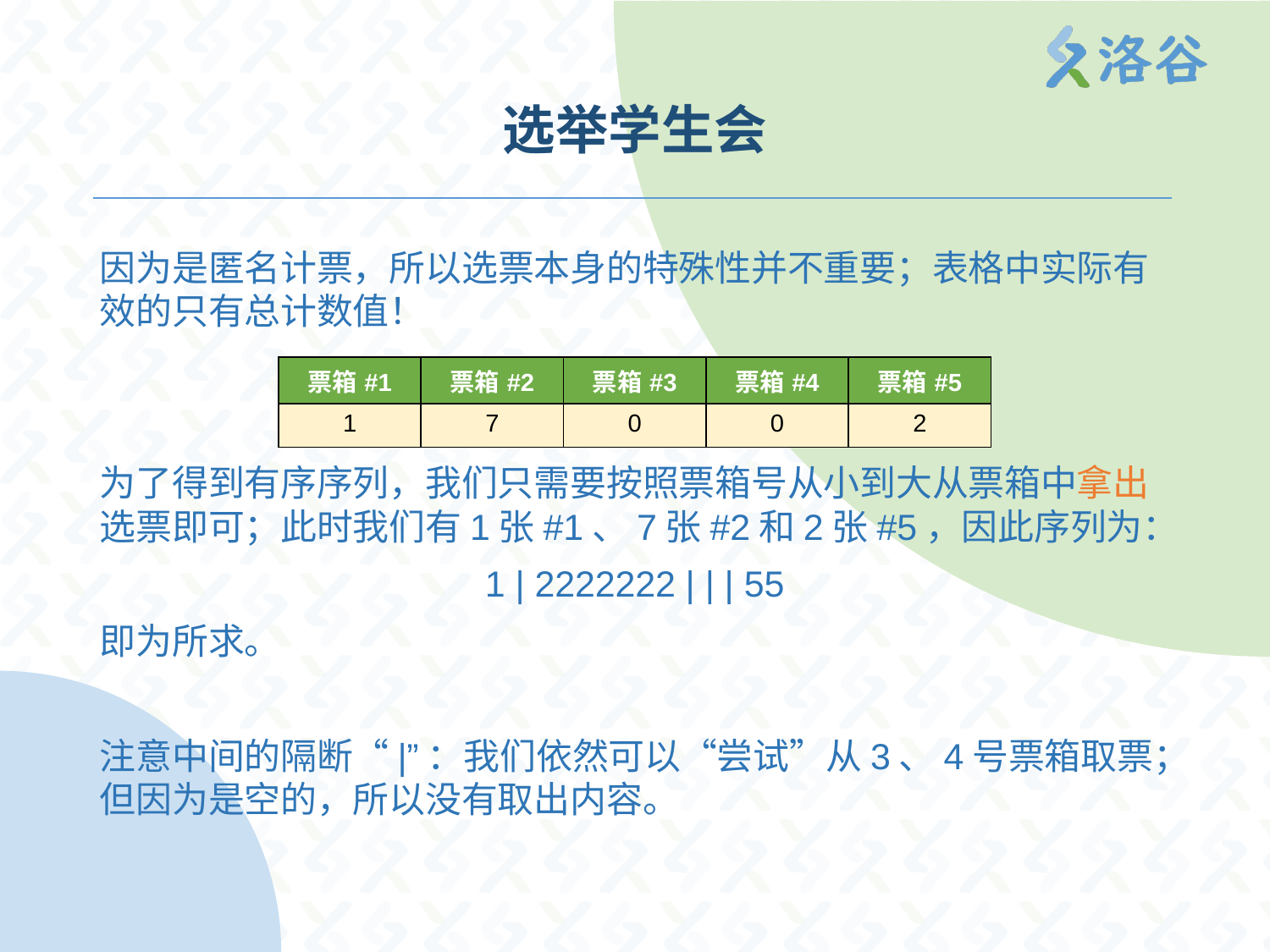

# 选举学生会
因为是匿名计票，所以选票本身的特殊性并不重要；表格中实际有效的只有总计数值！

为了得到有序序列，我们只需要按照票箱号从小到大从票箱中拿出选票即可；此时我们有1张#1、7张#2和2张#5，因此序列为：
1 | 2222222 | | | 55
即为所求。

注意中间的隔断“|”：我们依然可以“尝试”从3、4号票箱取票；但因为是空的，所以没有取出内容。

| 票箱#1 | 票箱#2 | 票箱#3 | 票箱#4 | 票箱#5 |
| --- | --- | --- | --- | --- |
| 1 | 7 | 0 | 0 | 2 |